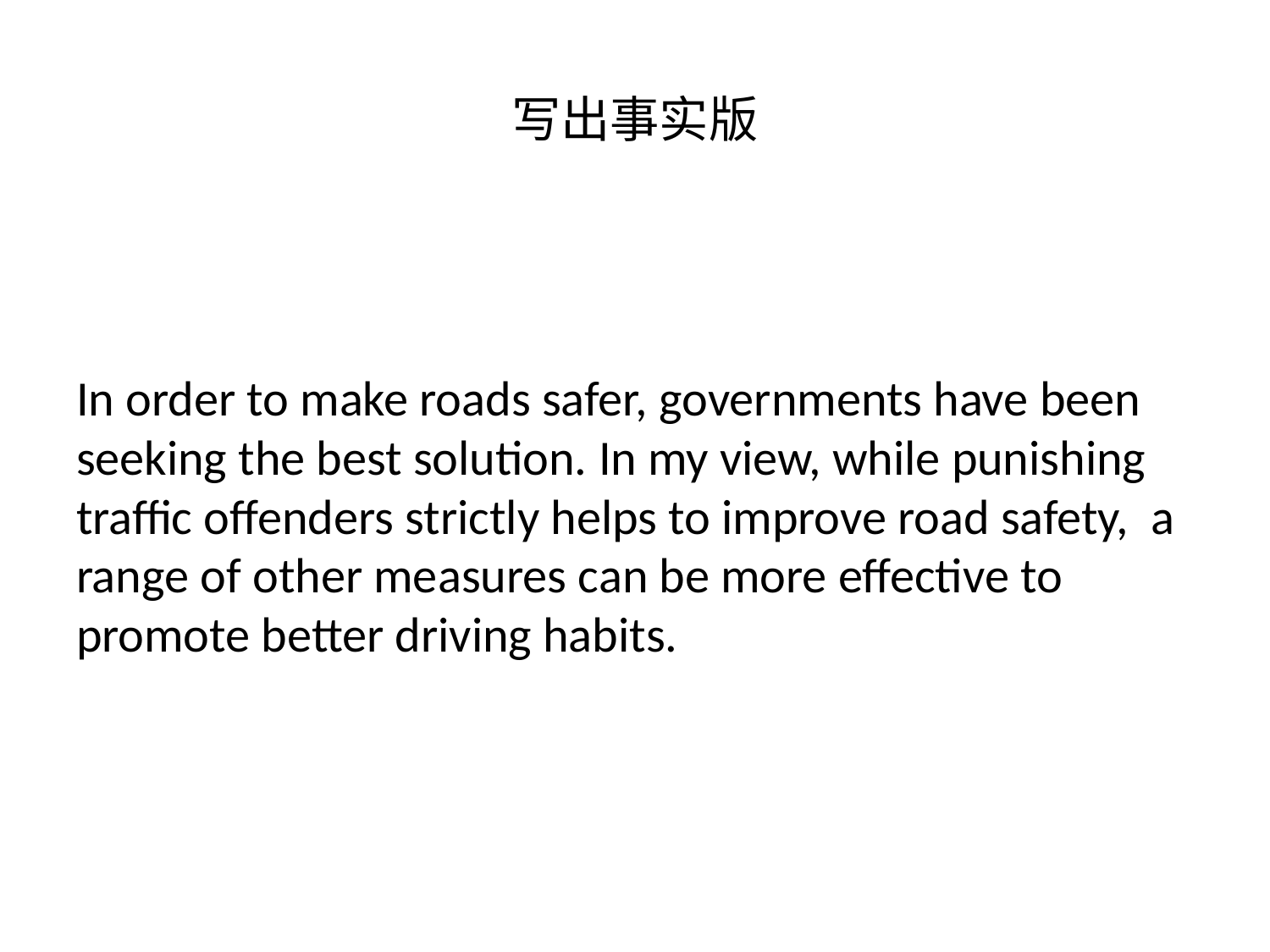

# 写出事实版

In order to make roads safer, governments have been seeking the best solution. In my view, while punishing traffic offenders strictly helps to improve road safety,  a range of other measures can be more effective to promote better driving habits.